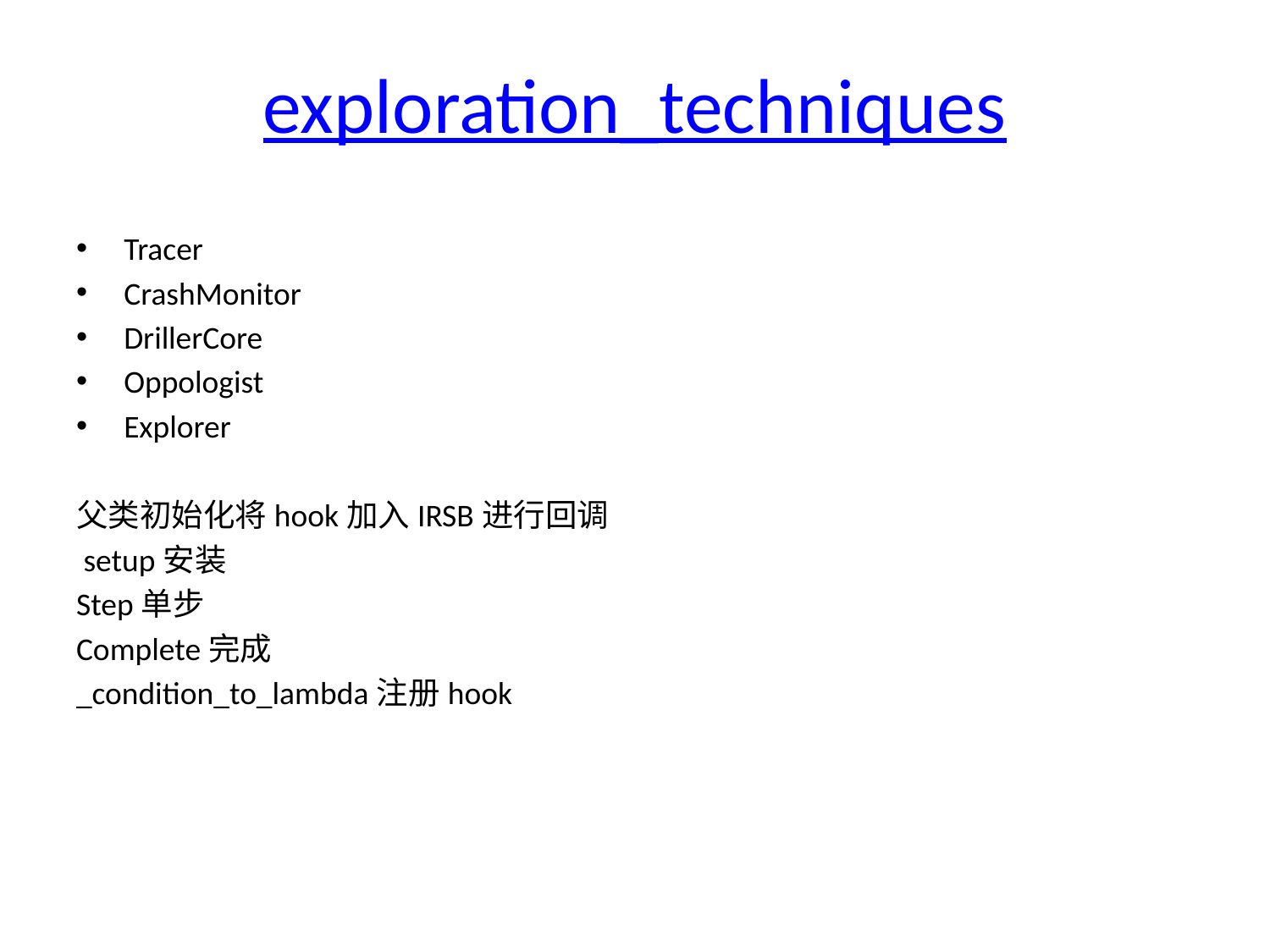

# exploration_techniques
Tracer
CrashMonitor
DrillerCore
Oppologist
Explorer

父类初始化将hook加入IRSB进行回调
 setup安装
Step单步
Complete完成
_condition_to_lambda注册hook